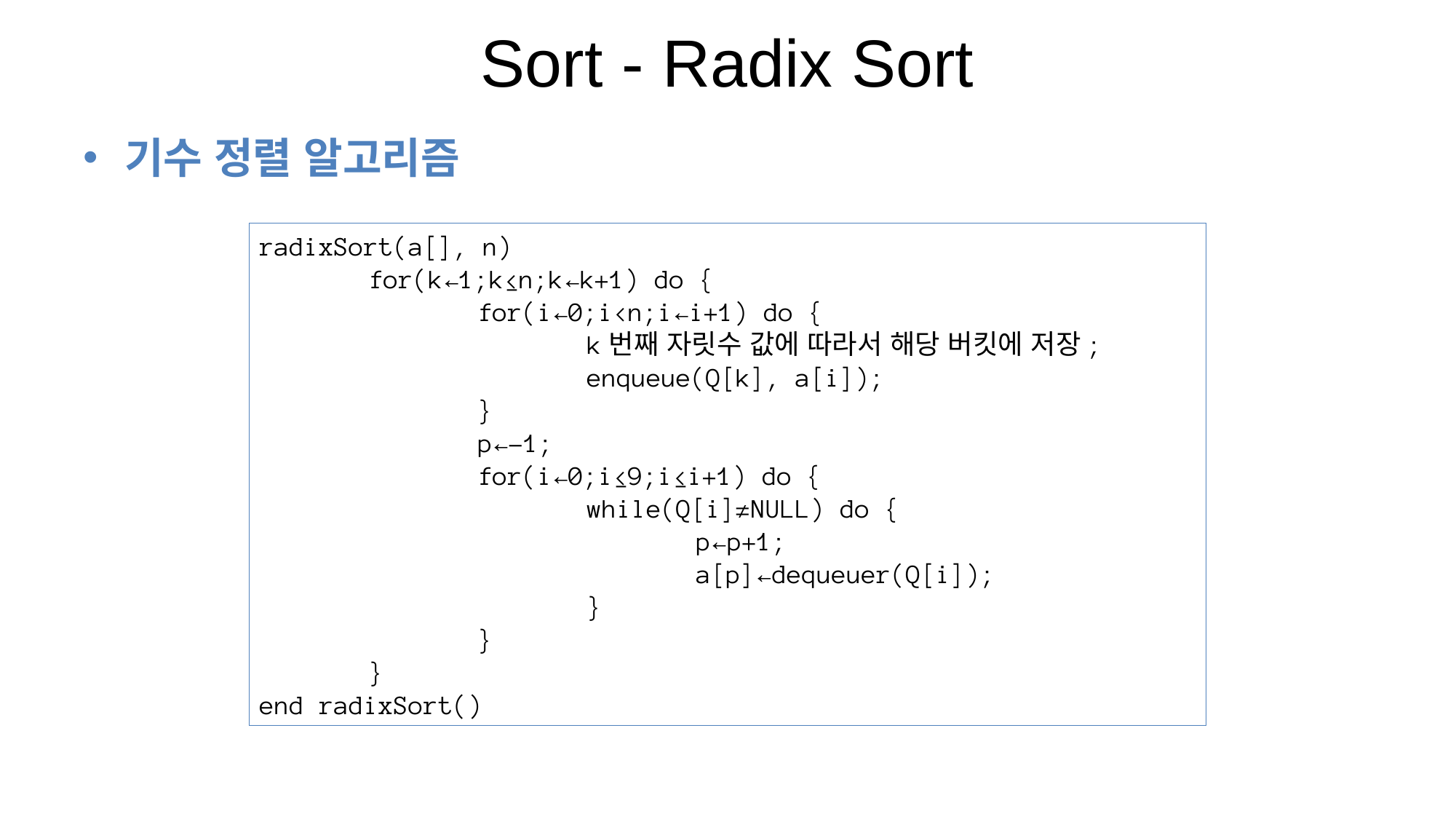

# Sort - Radix Sort
기수 정렬 알고리즘

radixSort(a[], n)
	for(k←1;k≤n;k←k+1) do {
		for(i←0;i<n;i←i+1) do {
			k번째 자릿수 값에 따라서 해당 버킷에 저장;
			enqueue(Q[k], a[i]);
		}
		p←-1;
		for(i←0;i≤9;i≤i+1) do {
			while(Q[i]≠NULL) do {
				p←p+1;
				a[p]←dequeuer(Q[i]);
			}
		}
	}
end radixSort()